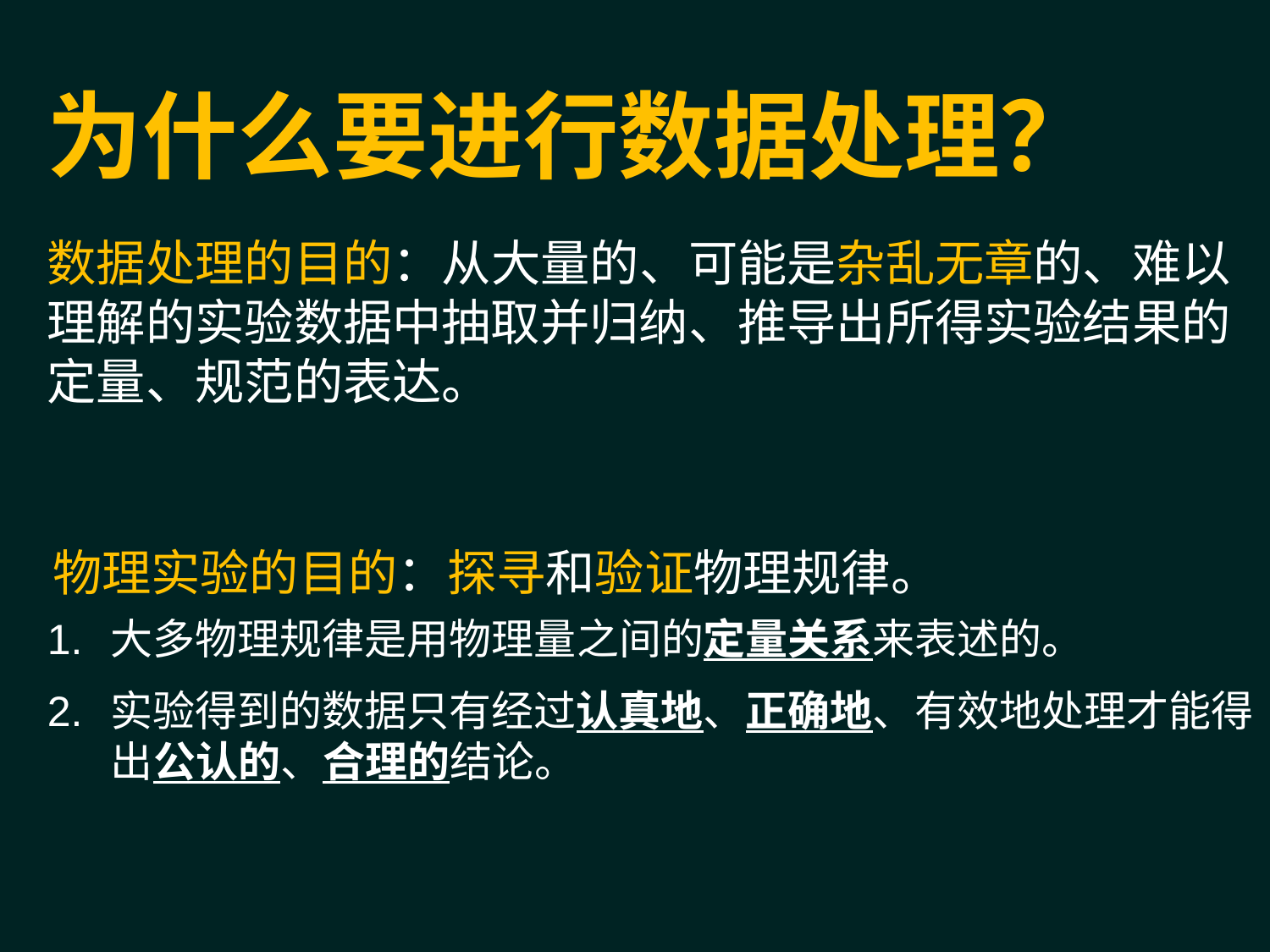

为什么要进行数据处理？
数据处理的目的：从大量的、可能是杂乱无章的、难以理解的实验数据中抽取并归纳、推导出所得实验结果的定量、规范的表达。

物理实验的目的：探寻和验证物理规律。

大多物理规律是用物理量之间的定量关系来表述的。

实验得到的数据只有经过认真地、正确地、有效地处理才能得出公认的、合理的结论。